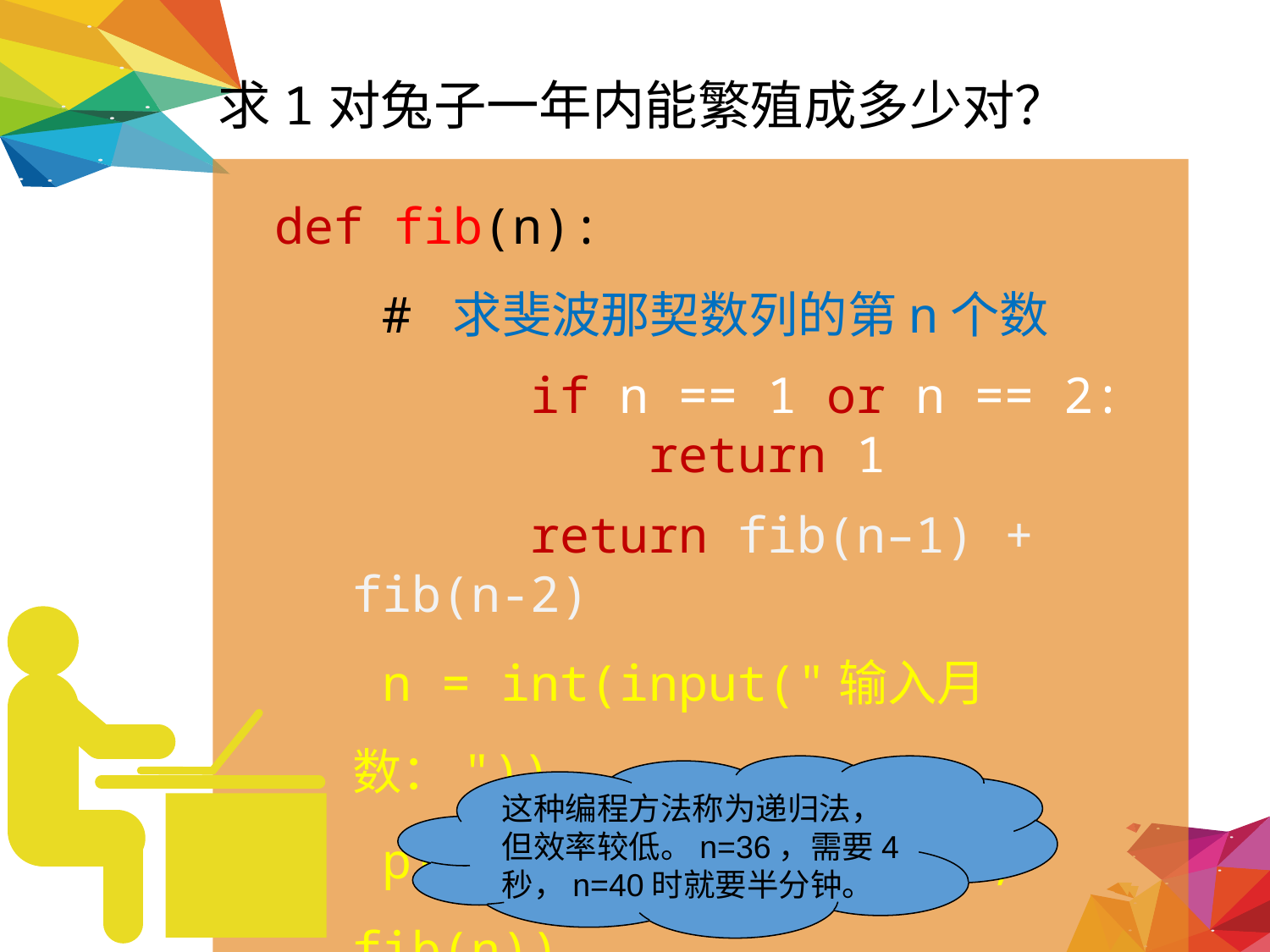

求1对兔子一年内能繁殖成多少对？
def fib(n):
 # 求斐波那契数列的第n个数
      if n == 1 or n == 2:
          return 1
      return fib(n–1) + fib(n-2)
 n = int(input("输入月数："))
 print("兔子总对数为：", fib(n))

这种编程方法称为递归法，但效率较低。n=36，需要4秒，n=40时就要半分钟。